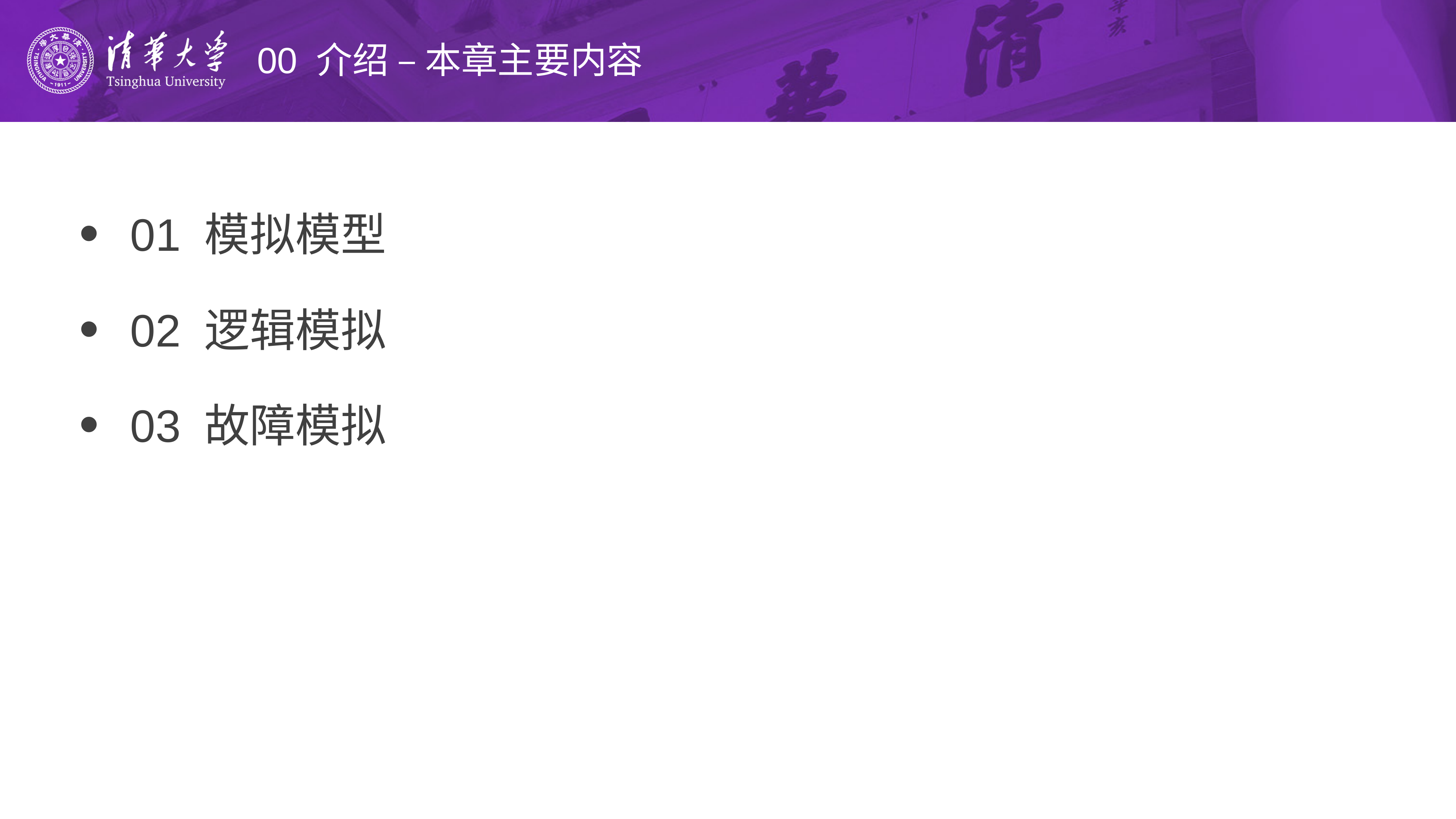

# 00 介绍 – 本章主要内容
01 模拟模型
02 逻辑模拟
03 故障模拟